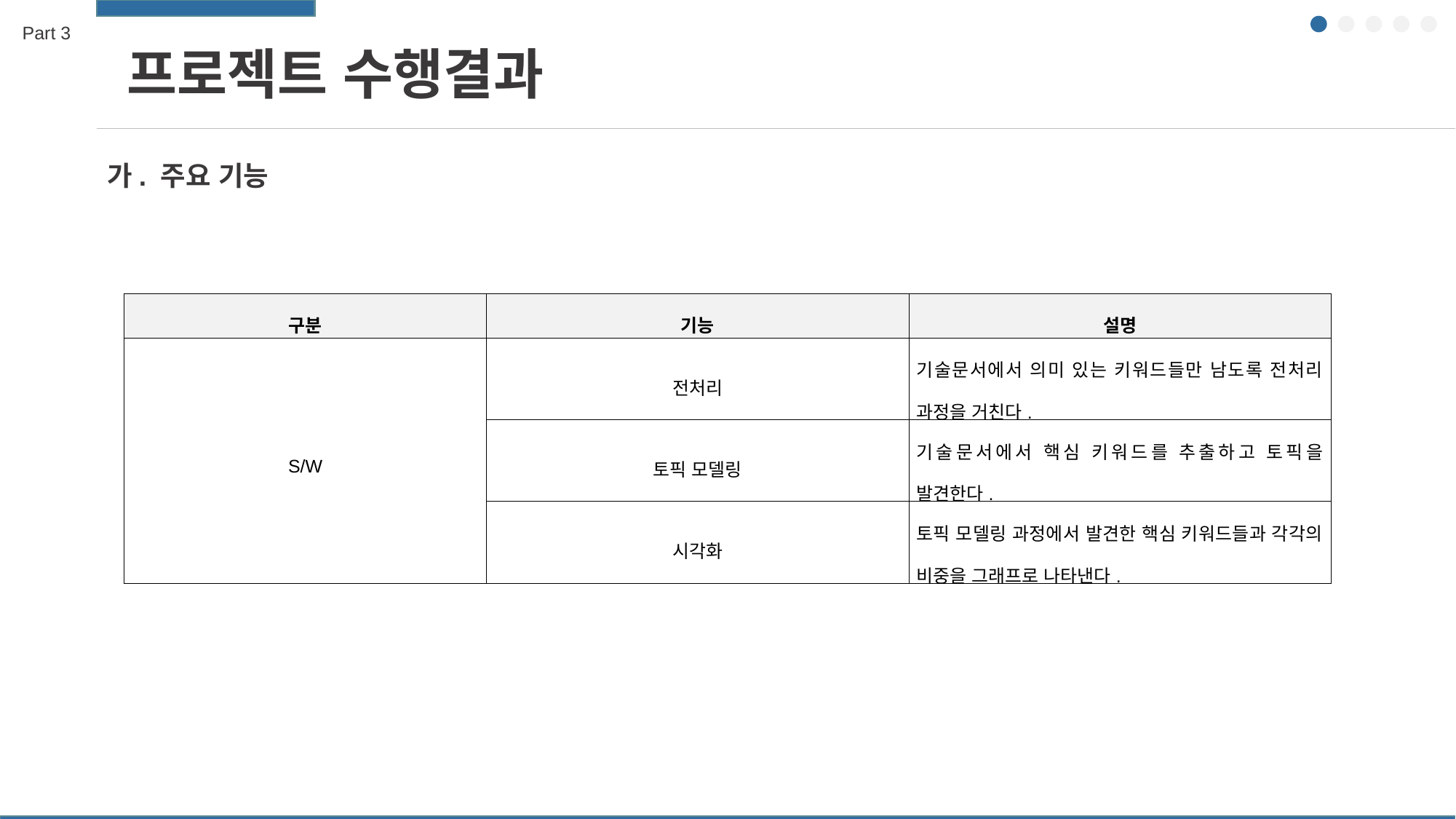

Part 3

프로젝트 수행결과
가. 주요 기능
| 구분 | 기능 | 설명 |
| --- | --- | --- |
| S/W | 전처리 | 기술문서에서 의미 있는 키워드들만 남도록 전처리 과정을 거친다. |
|  | 토픽 모델링 | 기술문서에서 핵심 키워드를 추출하고 토픽을 발견한다. |
|  | 시각화 | 토픽 모델링 과정에서 발견한 핵심 키워드들과 각각의 비중을 그래프로 나타낸다. |